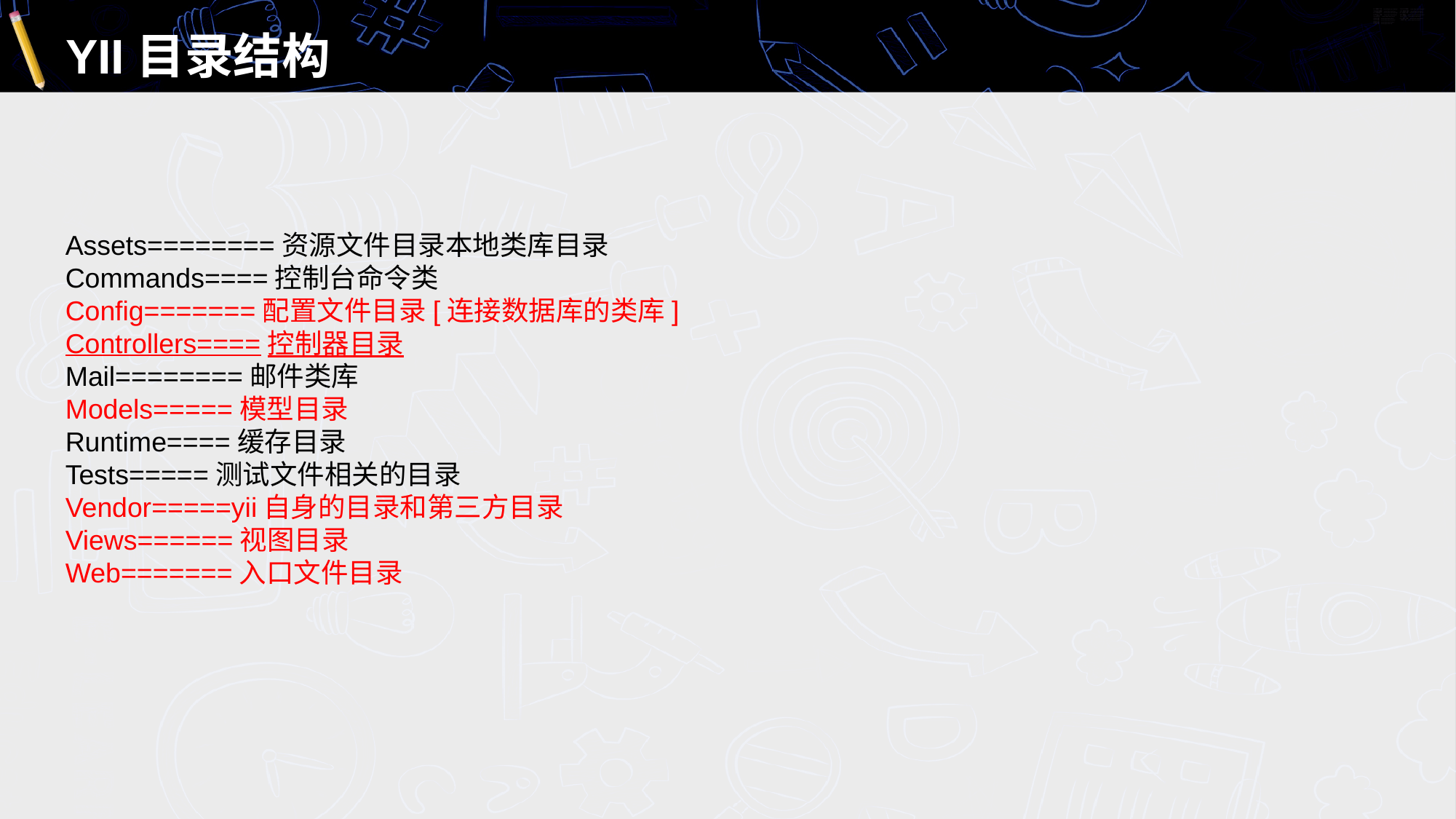

# YII目录结构
Assets========资源文件目录本地类库目录
Commands====控制台命令类
Config=======配置文件目录[连接数据库的类库]
Controllers====控制器目录
Mail========邮件类库
Models=====模型目录
Runtime====缓存目录
Tests=====测试文件相关的目录
Vendor=====yii自身的目录和第三方目录
Views======视图目录
Web=======入口文件目录